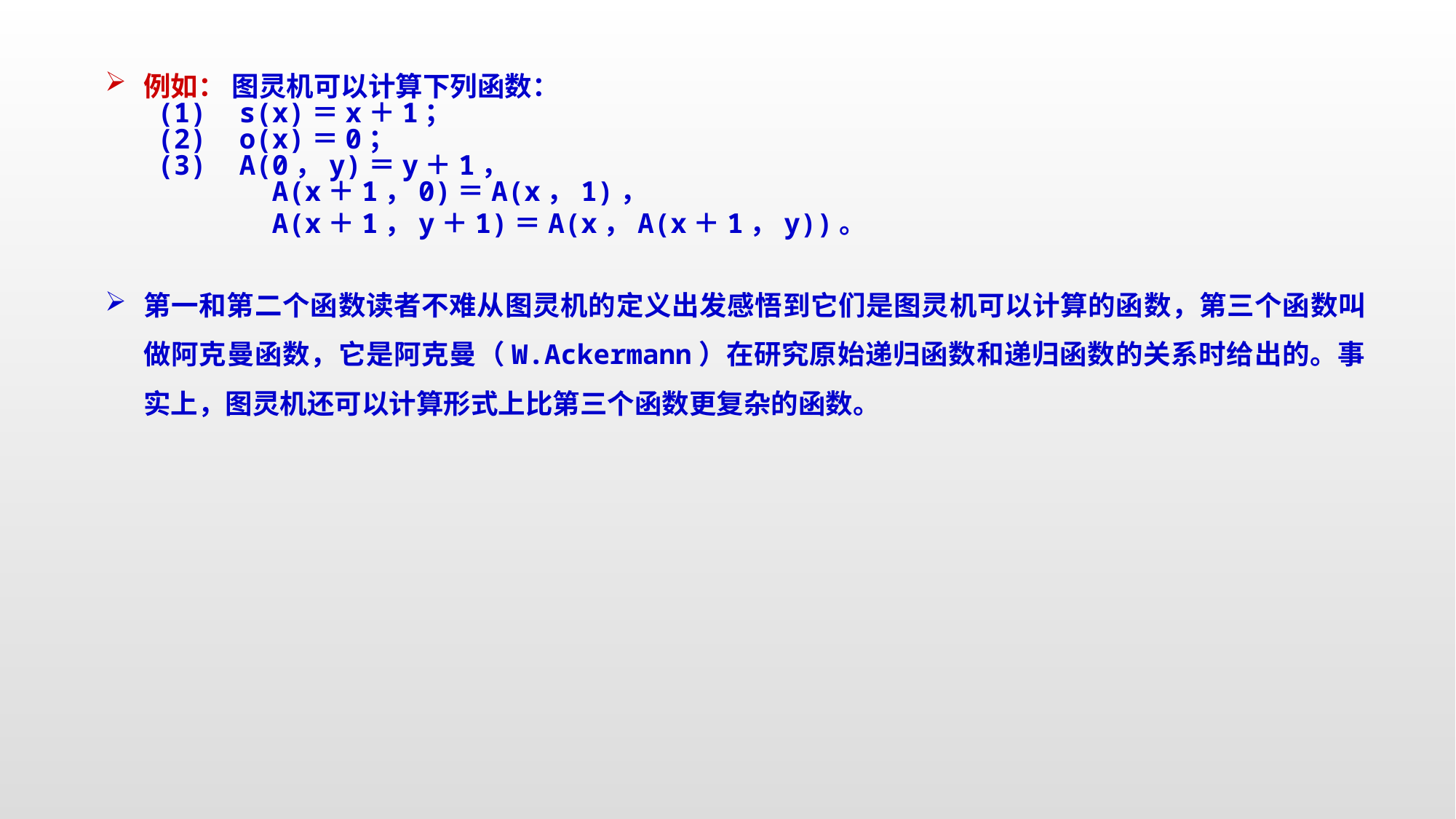

例如： 图灵机可以计算下列函数：
    (1)  s(x)＝x＋1；
    (2)  o(x)＝0；
    (3)  A(0，y)＝y＋1，
           A(x＋1，0)＝A(x，1)，
           A(x＋1，y＋1)＝A(x，A(x＋1，y))。

第一和第二个函数读者不难从图灵机的定义出发感悟到它们是图灵机可以计算的函数，第三个函数叫做阿克曼函数，它是阿克曼（W.Ackermann）在研究原始递归函数和递归函数的关系时给出的。事实上，图灵机还可以计算形式上比第三个函数更复杂的函数。

24